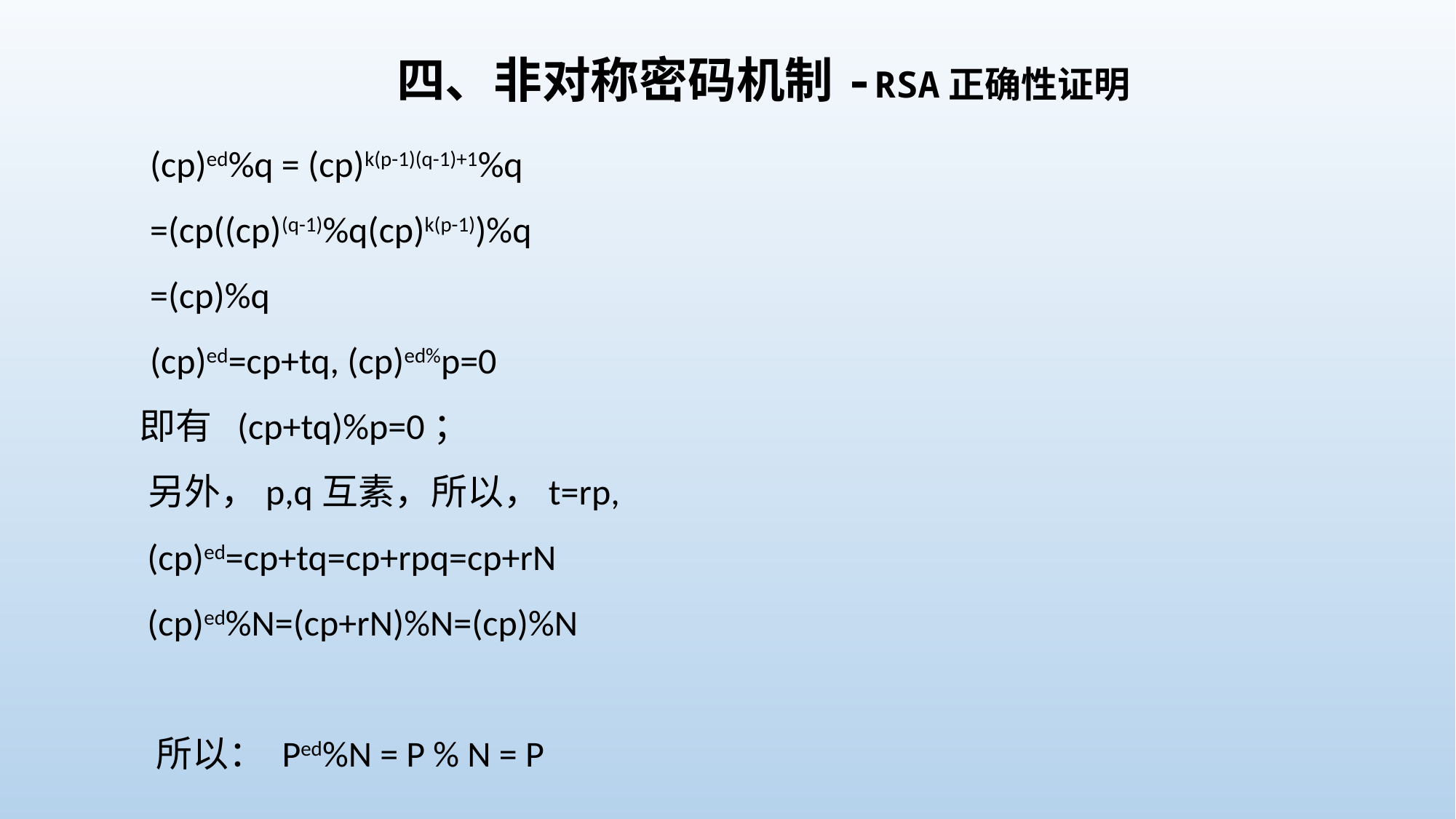

四、非对称密码机制-RSA正确性证明
	(cp)ed%q = (cp)k(p-1)(q-1)+1%q
	=(cp((cp)(q-1)%q(cp)k(p-1))%q
	=(cp)%q
	(cp)ed=cp+tq, (cp)ed%p=0
                   即有  (cp+tq)%p=0；
            另外，p,q互素，所以，t=rp,
             (cp)ed=cp+tq=cp+rpq=cp+rN
             (cp)ed%N=(cp+rN)%N=(cp)%N

             所以： Ped%N = P % N = P